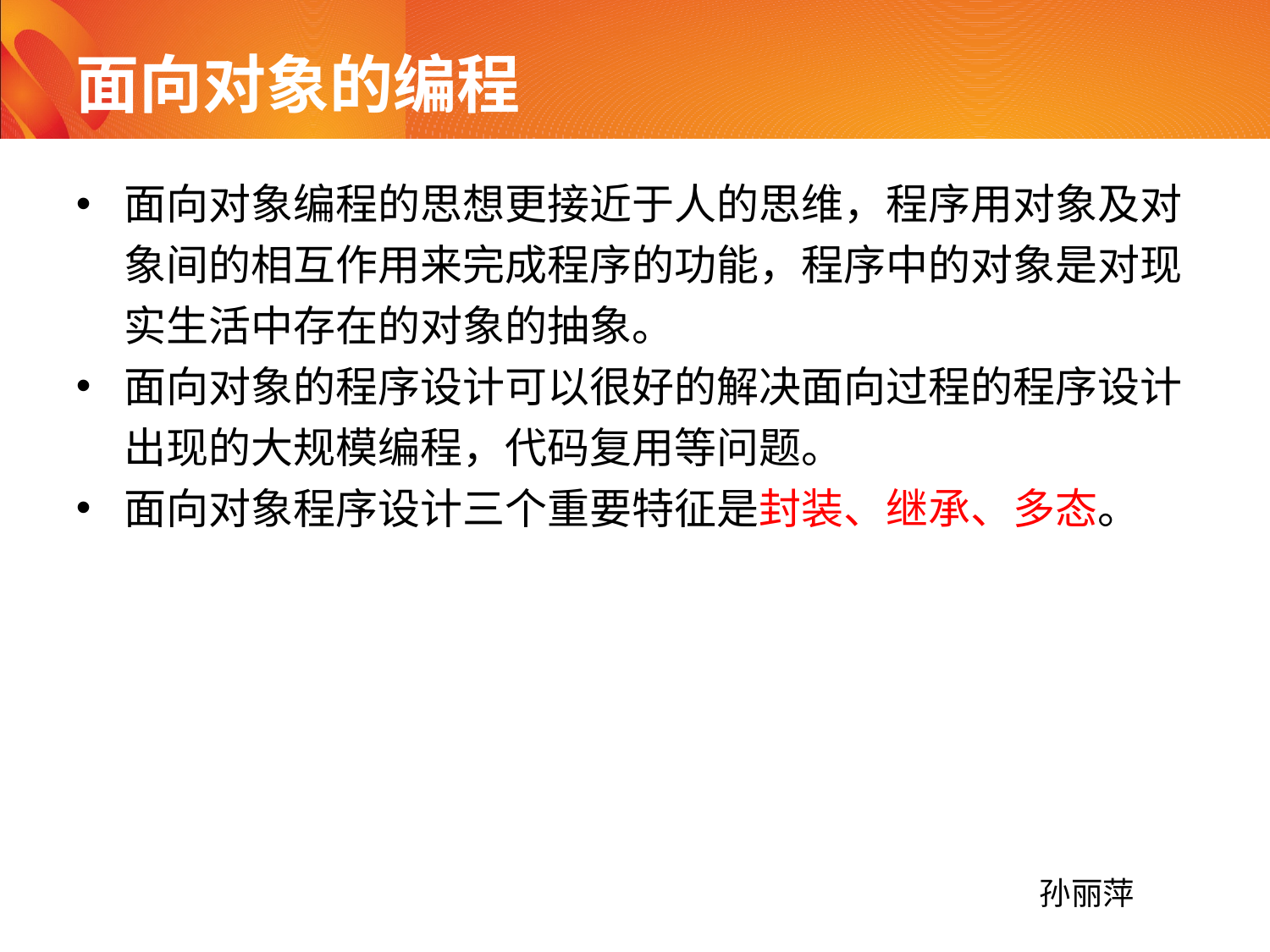

# 面向对象的编程
面向对象编程的思想更接近于人的思维，程序用对象及对象间的相互作用来完成程序的功能，程序中的对象是对现实生活中存在的对象的抽象。
面向对象的程序设计可以很好的解决面向过程的程序设计出现的大规模编程，代码复用等问题。
面向对象程序设计三个重要特征是封装、继承、多态。